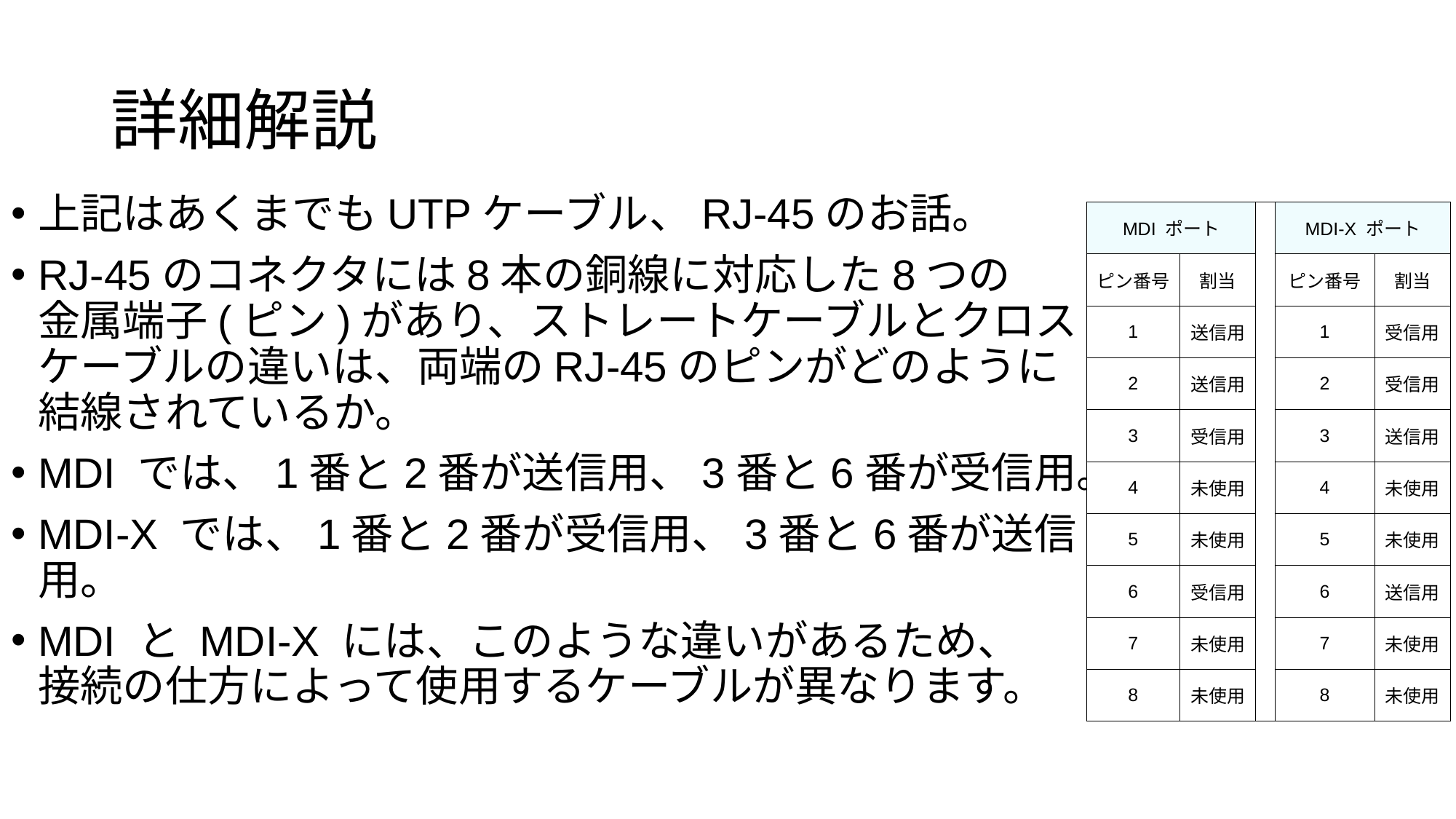

# 詳細解説
上記はあくまでもUTPケーブル、RJ-45のお話。
RJ-45のコネクタには8本の銅線に対応した8つの
金属端子(ピン)があり、ストレートケーブルとクロスケーブルの違いは、両端のRJ-45のピンがどのように
結線されているか。
MDI では、1番と2番が送信用、3番と6番が受信用。
MDI-X では、1番と2番が受信用、3番と6番が送信用。
MDI と MDI-X には、このような違いがあるため、
接続の仕方によって使用するケーブルが異なります。
| MDI ポート |  |  | MDI-X ポート |  |
| --- | --- | --- | --- | --- |
| ピン番号 | 割当 |  | ピン番号 | 割当 |
| 1 | 送信用 |  | 1 | 受信用 |
| 2 | 送信用 |  | 2 | 受信用 |
| 3 | 受信用 |  | 3 | 送信用 |
| 4 | 未使用 |  | 4 | 未使用 |
| 5 | 未使用 |  | 5 | 未使用 |
| 6 | 受信用 |  | 6 | 送信用 |
| 7 | 未使用 |  | 7 | 未使用 |
| 8 | 未使用 |  | 8 | 未使用 |